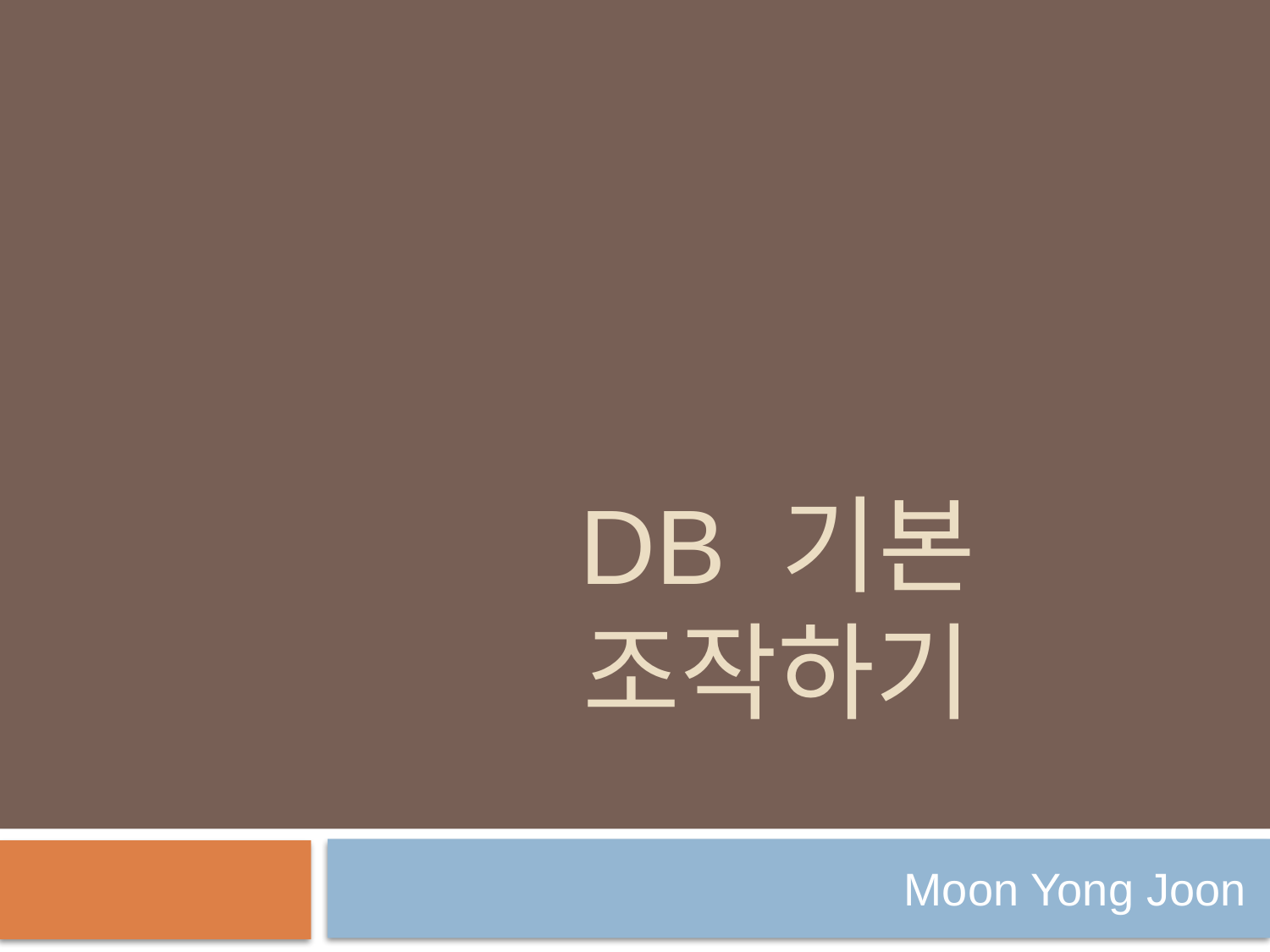

# dB 기본 조작하기
Moon Yong Joon